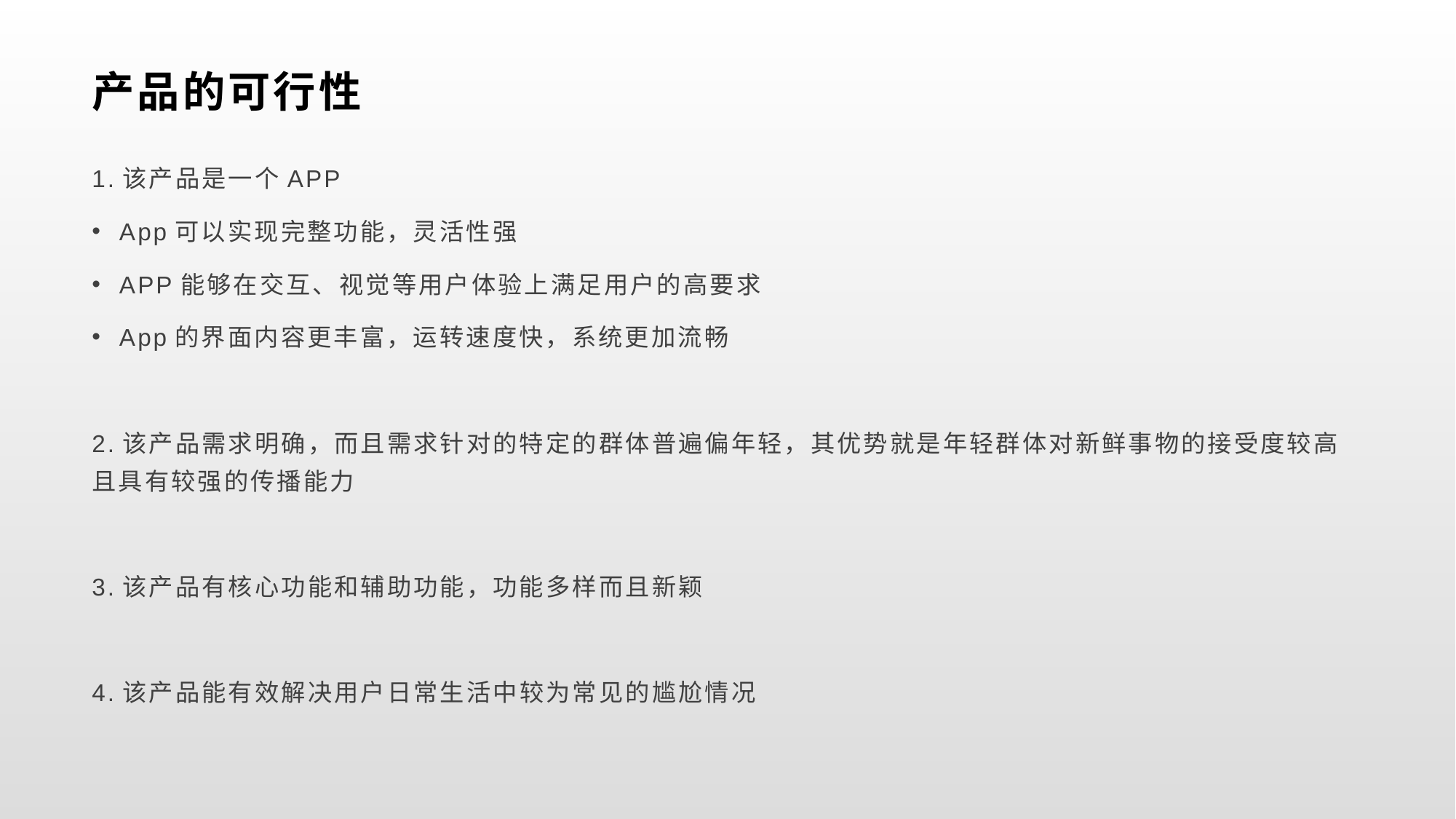

# 产品的可行性
1.该产品是一个APP
App可以实现完整功能，灵活性强
APP能够在交互、视觉等用户体验上满足用户的高要求
App的界面内容更丰富，运转速度快，系统更加流畅

2.该产品需求明确，而且需求针对的特定的群体普遍偏年轻，其优势就是年轻群体对新鲜事物的接受度较高且具有较强的传播能力

3.该产品有核心功能和辅助功能，功能多样而且新颖

4.该产品能有效解决用户日常生活中较为常见的尴尬情况